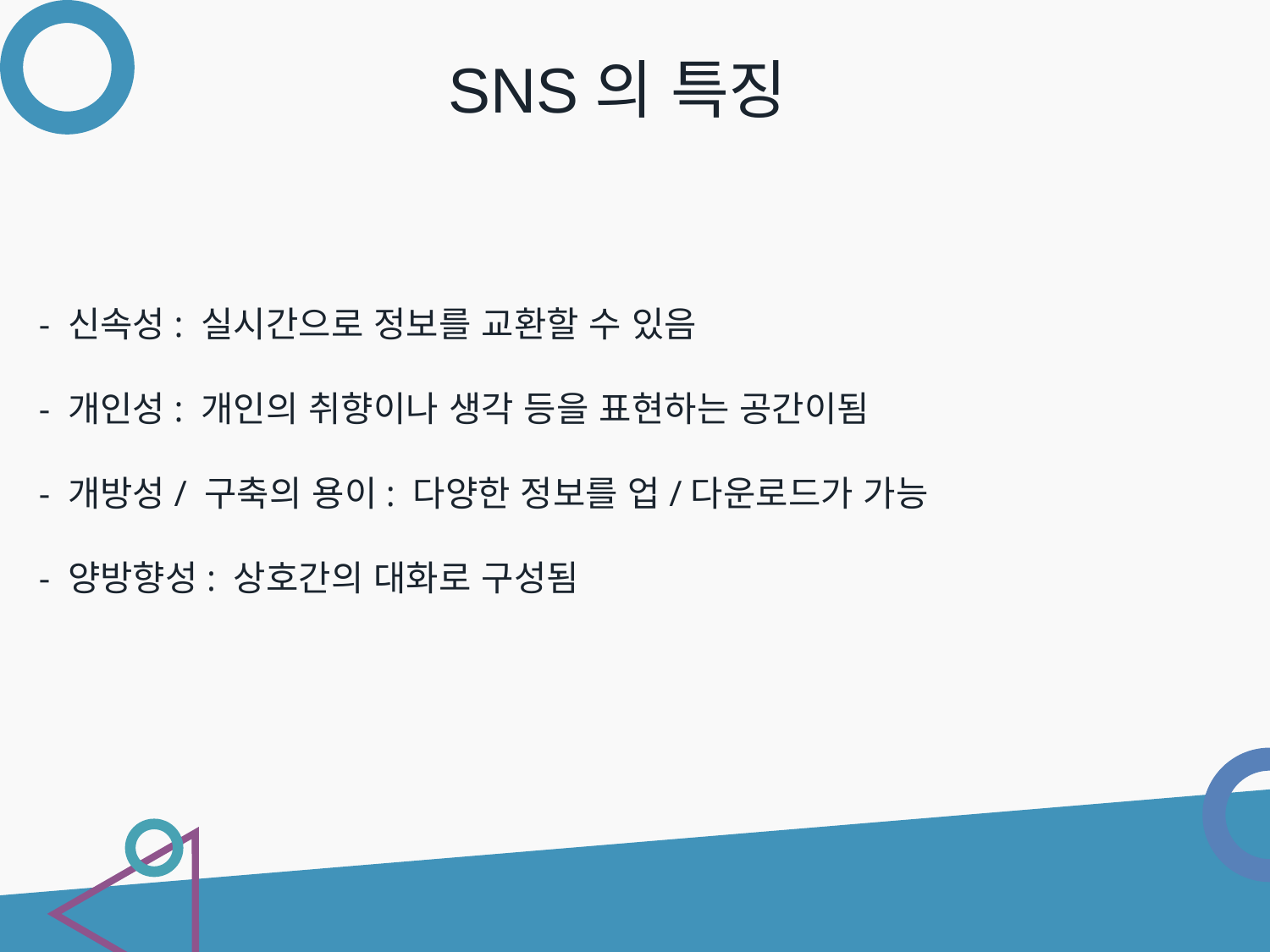

SNS의 특징
- 신속성: 실시간으로 정보를 교환할 수 있음

- 개인성: 개인의 취향이나 생각 등을 표현하는 공간이됨

- 개방성/ 구축의 용이: 다양한 정보를 업/다운로드가 가능

- 양방향성: 상호간의 대화로 구성됨